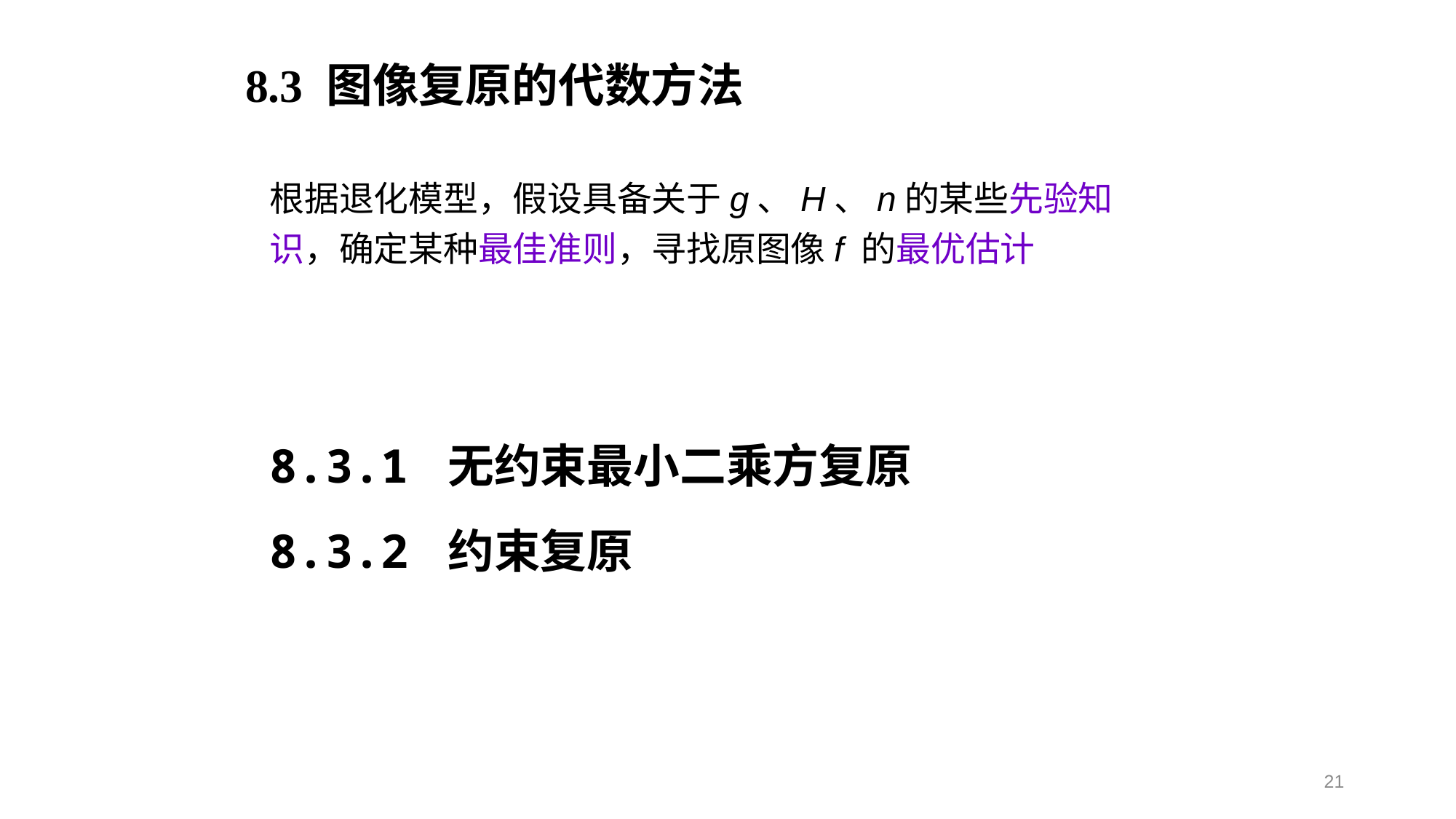

8.3 图像复原的代数方法
根据退化模型，假设具备关于g、H、n的某些先验知识，确定某种最佳准则，寻找原图像f 的最优估计
8.3.1 无约束最小二乘方复原
8.3.2 约束复原
21